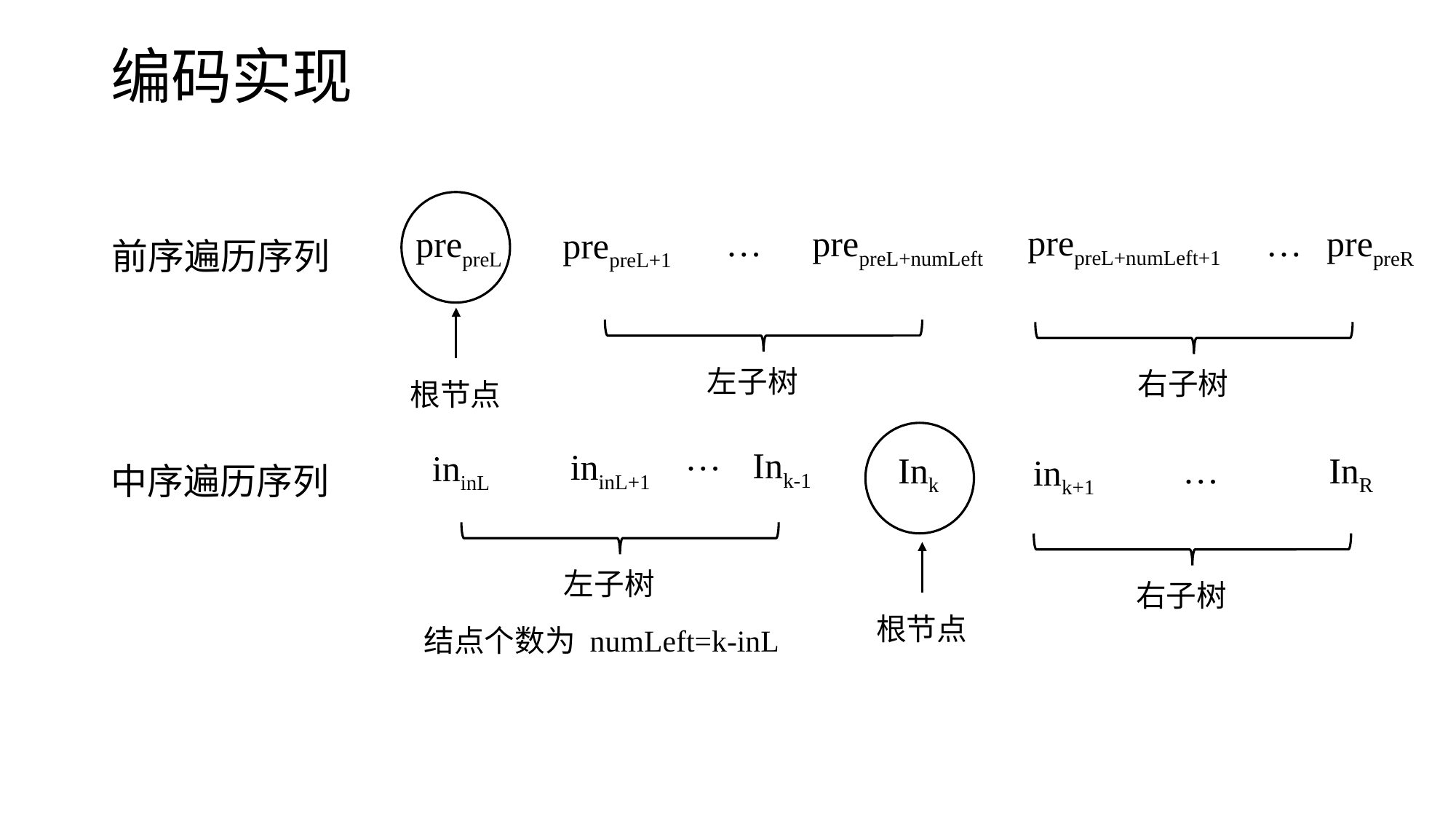

# 编码实现

prepreL+numLeft+1
…
prepreR
…
prepreL+numLeft
prepreL+1

…
Ink-1

ininL+1
ininL
Ink
…
InR
ink+1
前序遍历序列

左子树

右子树
中序遍历序列

左子树

右子树
根节点
结点个数为 numLeft=k-inL
prepreL
根节点